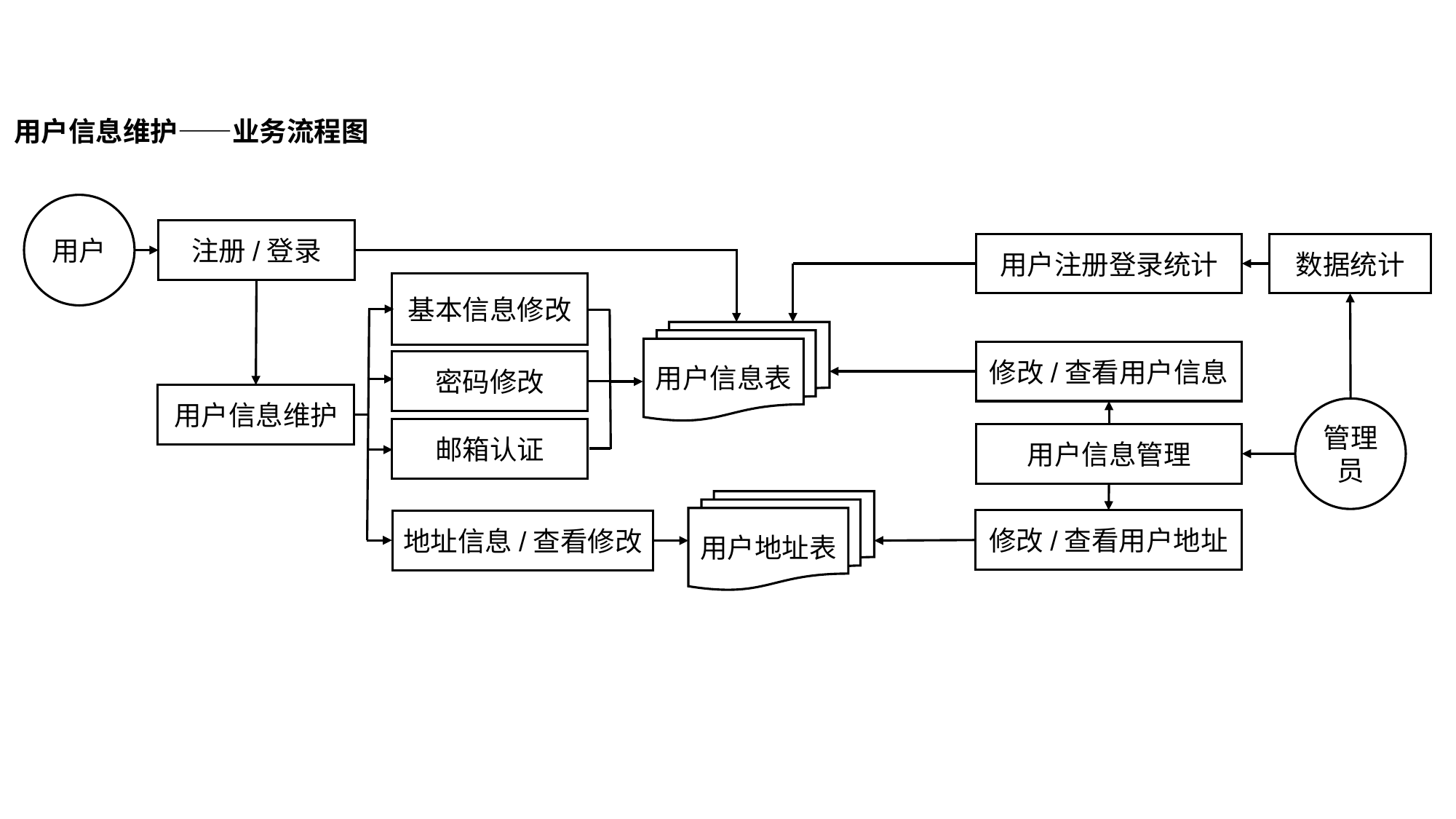

用户信息维护——业务流程图
用户
注册/登录
用户注册登录统计
数据统计
基本信息修改
用户信息表
修改/查看用户信息
密码修改
用户信息维护
管理员
邮箱认证
用户信息管理
用户地址表
修改/查看用户地址
地址信息/查看修改